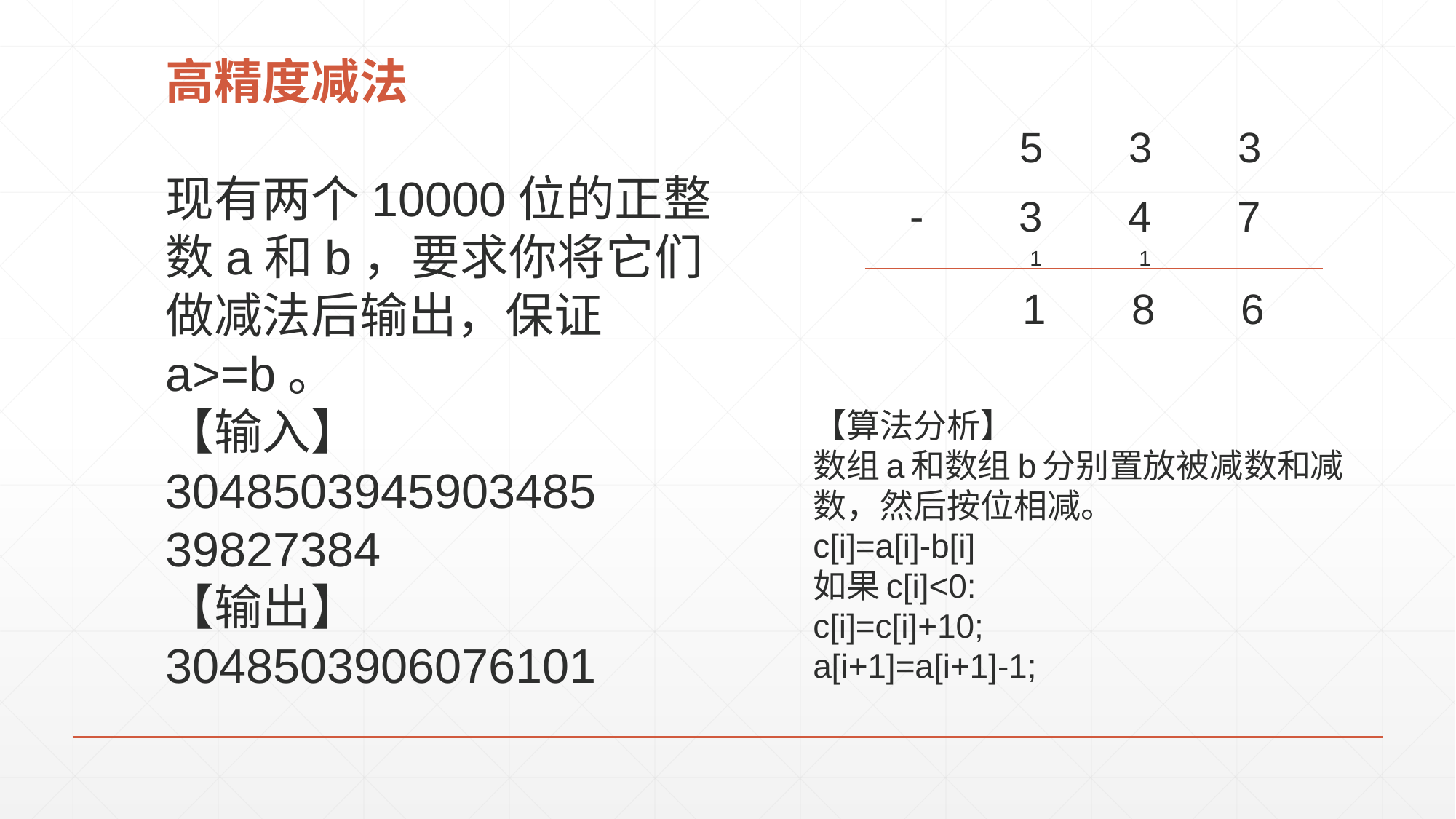

# 高精度减法
5	3	3
-	3	4	7
1	1
1	8	6
现有两个10000位的正整数a和b，要求你将它们做减法后输出，保证a>=b。
【输入】
3048503945903485
39827384
【输出】
3048503906076101

【算法分析】
数组a和数组b分别置放被减数和减数，然后按位相减。
c[i]=a[i]-b[i]
如果c[i]<0:
c[i]=c[i]+10;
a[i+1]=a[i+1]-1;